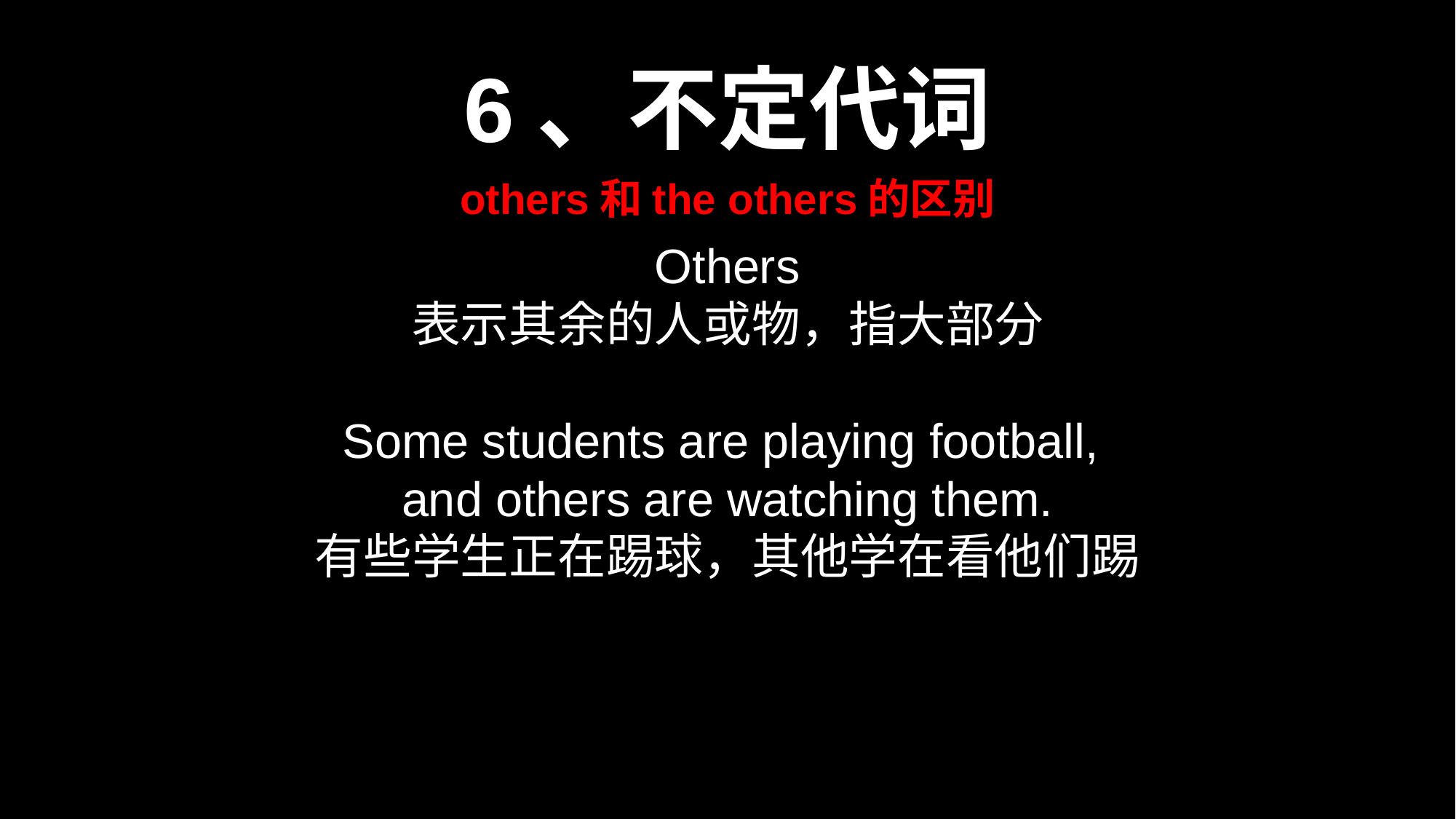

6、不定代词
others和the others的区别
Others
表示其余的人或物，指大部分

Some students are playing football,
and others are watching them.
有些学生正在踢球，其他学在看他们踢